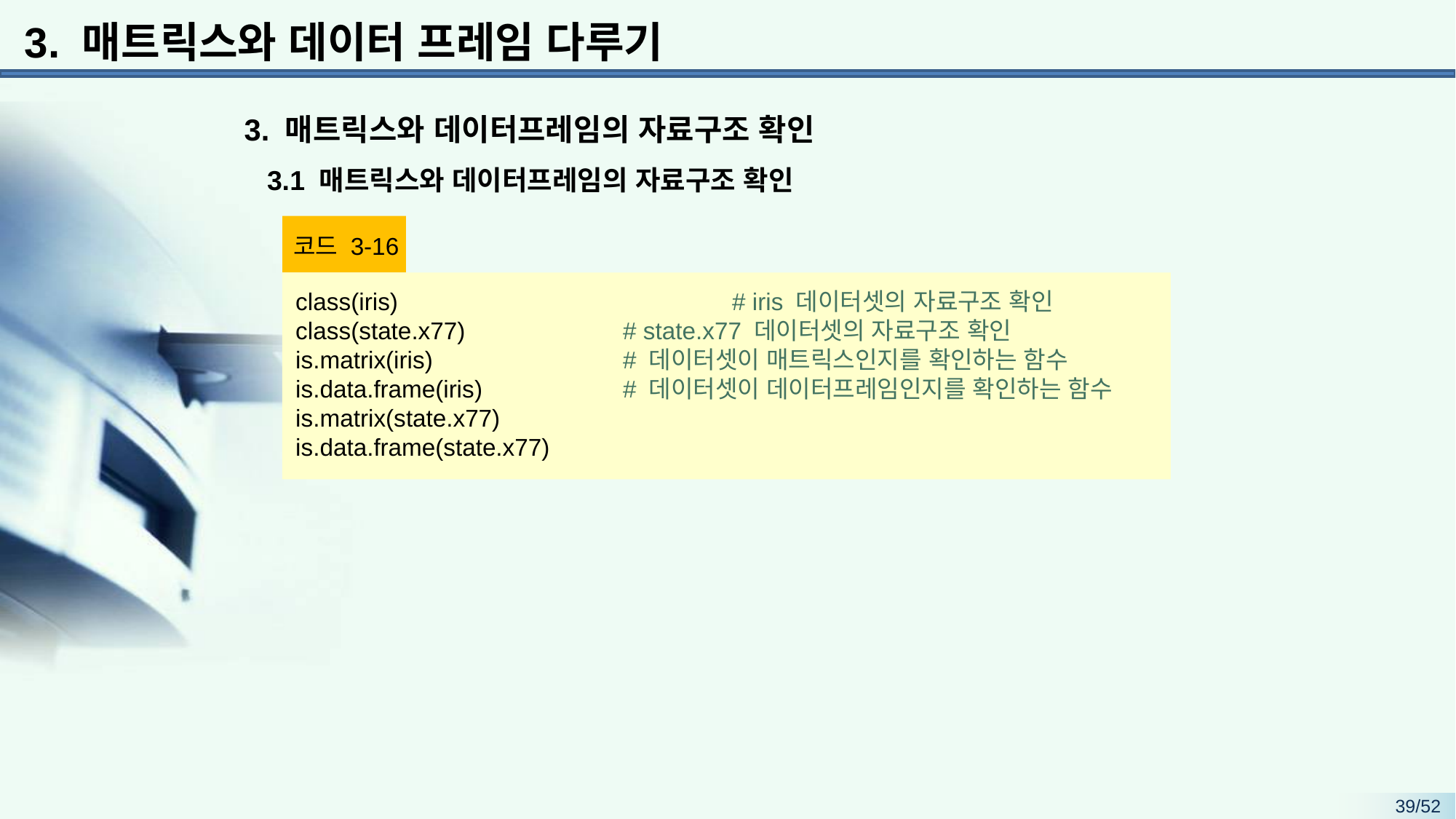

3. 매트릭스와 데이터 프레임 다루기
3. 매트릭스와 데이터프레임의 자료구조 확인
   3.1 매트릭스와 데이터프레임의 자료구조 확인

코드 3-16

class(iris) 			# iris 데이터셋의 자료구조 확인
class(state.x77) 		# state.x77 데이터셋의 자료구조 확인
is.matrix(iris) 		# 데이터셋이 매트릭스인지를 확인하는 함수
is.data.frame(iris) 		# 데이터셋이 데이터프레임인지를 확인하는 함수 is.matrix(state.x77)
is.data.frame(state.x77)